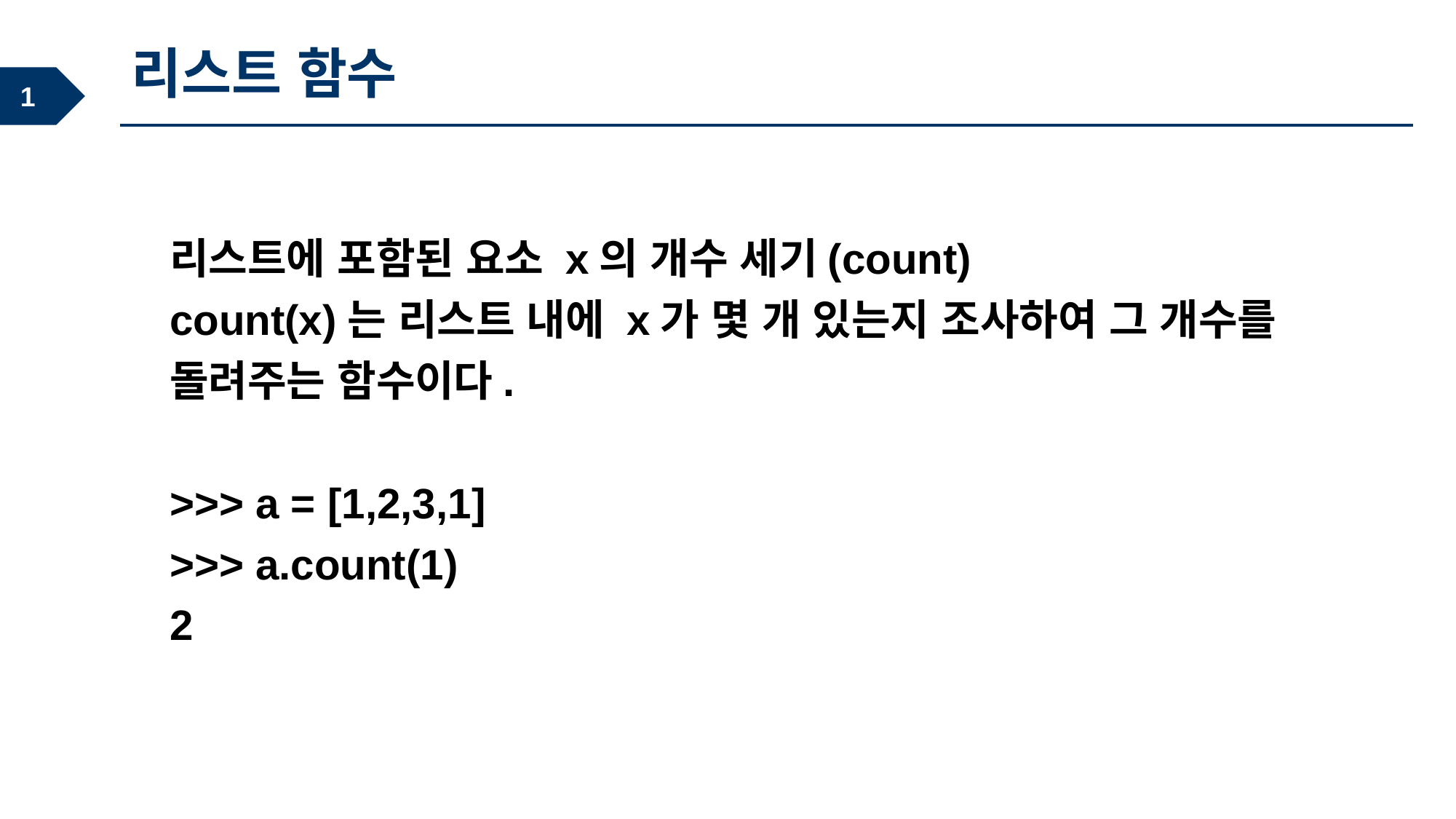

리스트 함수
리스트에 포함된 요소 x의 개수 세기(count)
count(x)는 리스트 내에 x가 몇 개 있는지 조사하여 그 개수를 돌려주는 함수이다.

>>> a = [1,2,3,1]
>>> a.count(1)
2